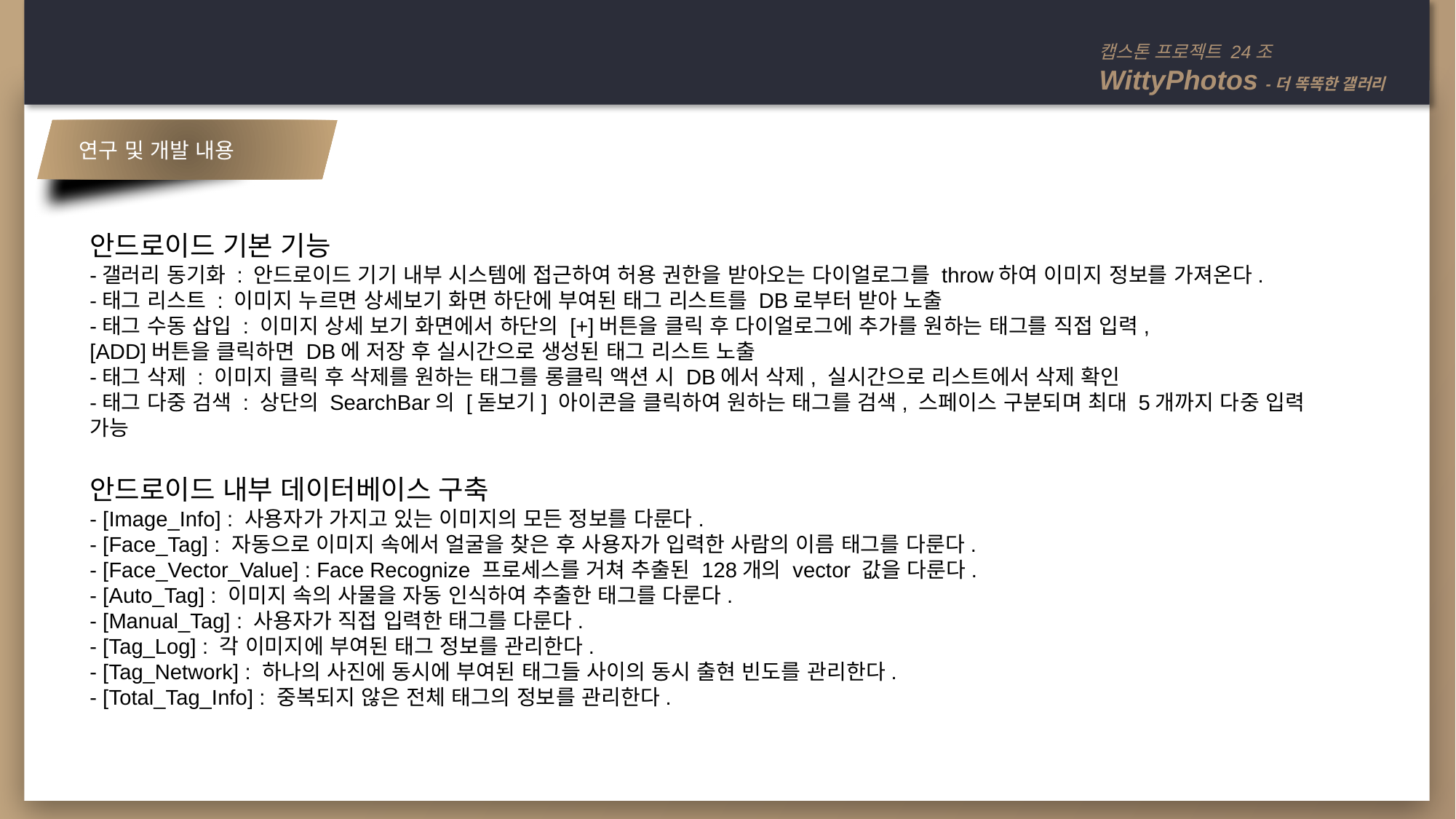

캡스톤 프로젝트 24조
WittyPhotos -더 똑똑한 갤러리

연구 및 개발 내용

안드로이드 기본 기능
-갤러리 동기화 : 안드로이드 기기 내부 시스템에 접근하여 허용 권한을 받아오는 다이얼로그를 throw하여 이미지 정보를 가져온다.
-태그 리스트 : 이미지 누르면 상세보기 화면 하단에 부여된 태그 리스트를 DB로부터 받아 노출
-태그 수동 삽입 : 이미지 상세 보기 화면에서 하단의 [+]버튼을 클릭 후 다이얼로그에 추가를 원하는 태그를 직접 입력,
[ADD]버튼을 클릭하면 DB에 저장 후 실시간으로 생성된 태그 리스트 노출
-태그 삭제 : 이미지 클릭 후 삭제를 원하는 태그를 롱클릭 액션 시 DB에서 삭제, 실시간으로 리스트에서 삭제 확인
-태그 다중 검색 : 상단의 SearchBar의 [돋보기] 아이콘을 클릭하여 원하는 태그를 검색, 스페이스 구분되며 최대 5개까지 다중 입력 가능

안드로이드 내부 데이터베이스 구축
- [Image_Info] : 사용자가 가지고 있는 이미지의 모든 정보를 다룬다.
- [Face_Tag] : 자동으로 이미지 속에서 얼굴을 찾은 후 사용자가 입력한 사람의 이름 태그를 다룬다.
- [Face_Vector_Value] : Face Recognize 프로세스를 거쳐 추출된 128개의 vector 값을 다룬다.
- [Auto_Tag] : 이미지 속의 사물을 자동 인식하여 추출한 태그를 다룬다.
- [Manual_Tag] : 사용자가 직접 입력한 태그를 다룬다.
- [Tag_Log] : 각 이미지에 부여된 태그 정보를 관리한다.
- [Tag_Network] : 하나의 사진에 동시에 부여된 태그들 사이의 동시 출현 빈도를 관리한다.
- [Total_Tag_Info] : 중복되지 않은 전체 태그의 정보를 관리한다.